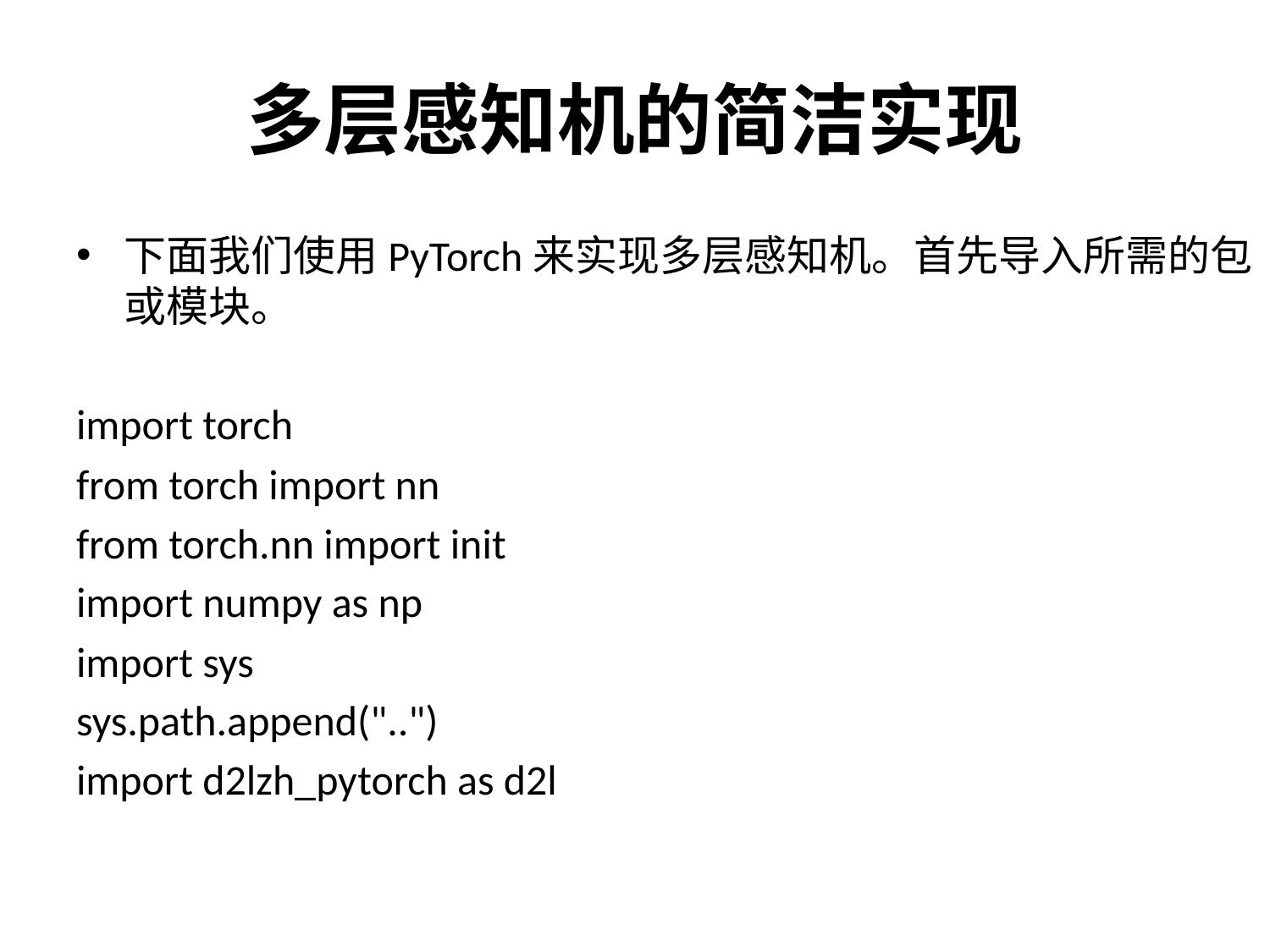

# 多层感知机的简洁实现
下面我们使用PyTorch来实现多层感知机。首先导入所需的包或模块。

import torch
from torch import nn
from torch.nn import init
import numpy as np
import sys
sys.path.append("..")
import d2lzh_pytorch as d2l